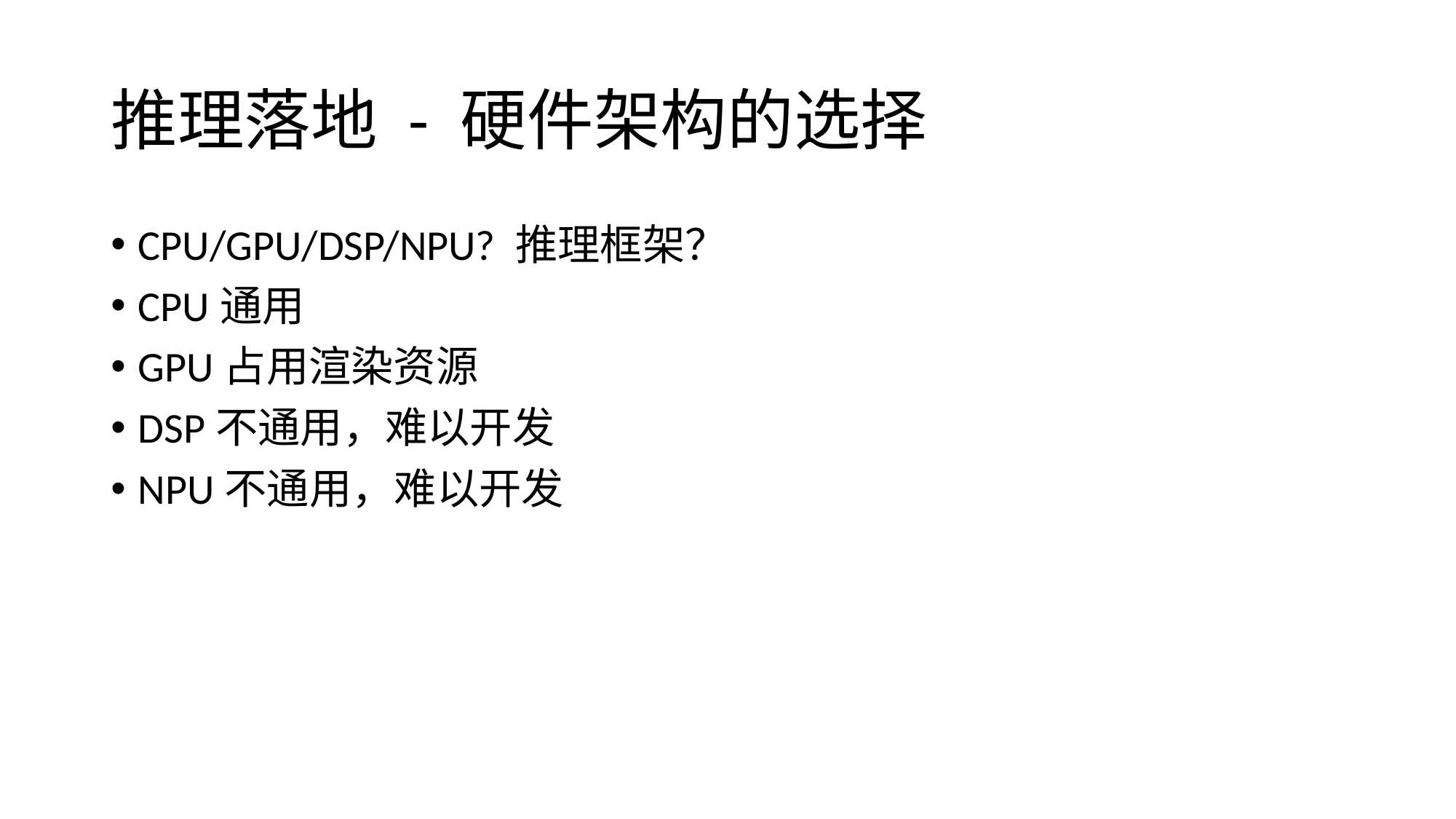

# 推理落地 - 硬件架构的选择
CPU/GPU/DSP/NPU? 推理框架？
CPU通用
GPU占用渲染资源
DSP不通用，难以开发
NPU不通用，难以开发